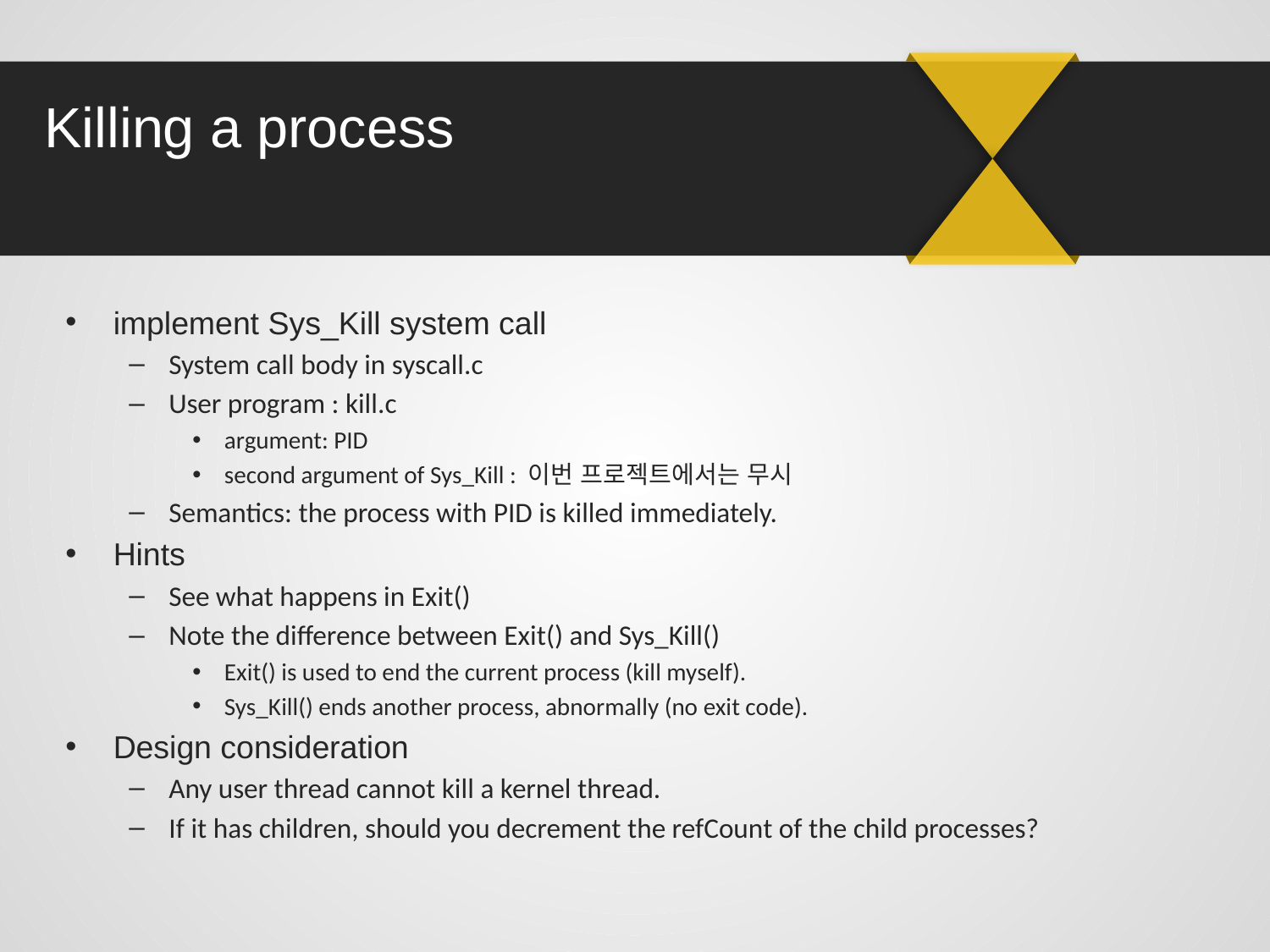

# Killing a process

implement Sys_Kill system call
System call body in syscall.c
User program : kill.c
argument: PID
second argument of Sys_Kill : 이번 프로젝트에서는 무시
Semantics: the process with PID is killed immediately.
Hints
See what happens in Exit()
Note the difference between Exit() and Sys_Kill()
Exit() is used to end the current process (kill myself).
Sys_Kill() ends another process, abnormally (no exit code).
Design consideration
Any user thread cannot kill a kernel thread.
If it has children, should you decrement the refCount of the child processes?